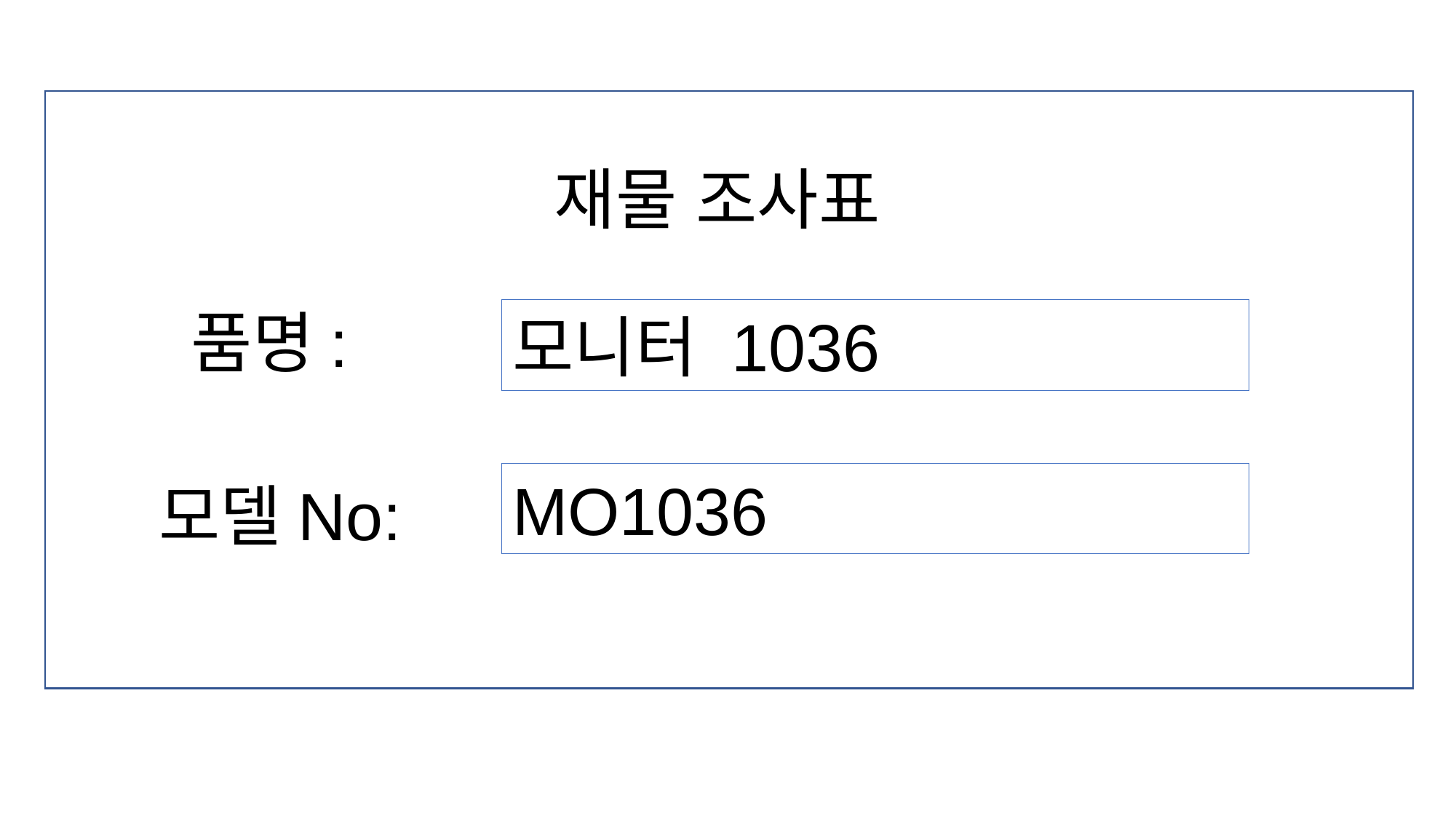

재물 조사표
품명:
모니터 1036
MO1036
모델No: